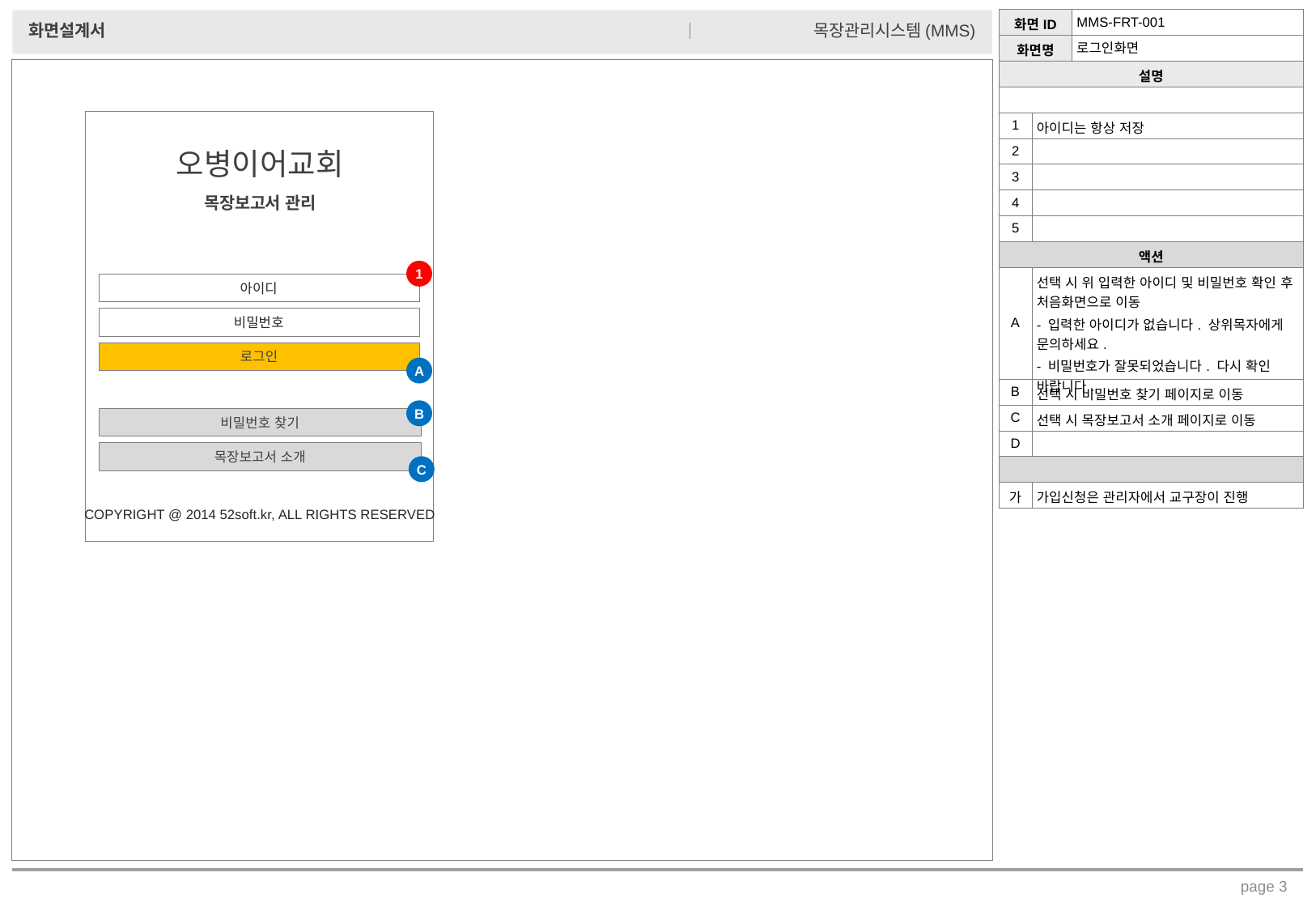

| 화면ID |  | MMS-FRT-001 |
| --- | --- | --- |
| 화면명 |  |  |
| 설명 |  |  |
|  |  |  |
| 1 | 아이디는 항상 저장 |  |
| 2 |  |  |
| 3 |  |  |
| 4 |  |  |
| 5 |  |  |
| 액션 |  |  |
| A | 선택 시 위 입력한 아이디 및 비밀번호 확인 후 처음화면으로 이동 - 입력한 아이디가 없습니다. 상위목자에게 문의하세요. - 비밀번호가 잘못되었습니다. 다시 확인 바랍니다. |  |
| B | 선택 시 비밀번호 찾기 페이지로 이동 |  |
| C | 선택 시 목장보고서 소개 페이지로 이동 |  |
| D |  |  |
|  |  |  |
| 가 | 가입신청은 관리자에서 교구장이 진행 |  |
# 로그인화면

오병이어교회
목장보고서 관리
1
아이디
비밀번호
로그인
A
B
비밀번호 찾기
목장보고서 소개
C
COPYRIGHT @ 2014 52soft.kr, ALL RIGHTS RESERVED